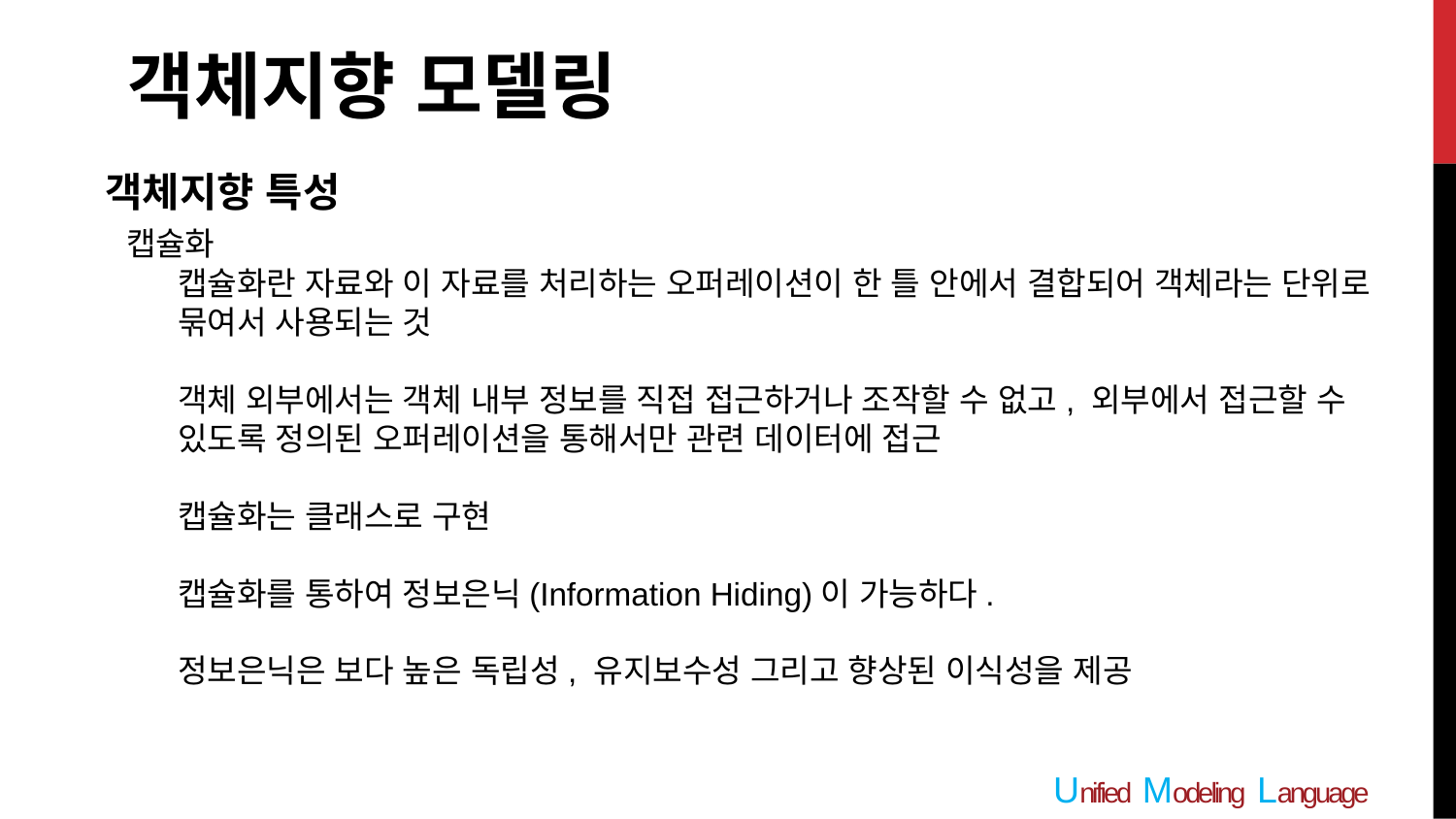

객체지향 모델링
객체지향 특성
 캡슐화
캡슐화란 자료와 이 자료를 처리하는 오퍼레이션이 한 틀 안에서 결합되어 객체라는 단위로 묶여서 사용되는 것

객체 외부에서는 객체 내부 정보를 직접 접근하거나 조작할 수 없고, 외부에서 접근할 수 있도록 정의된 오퍼레이션을 통해서만 관련 데이터에 접근

캡슐화는 클래스로 구현

캡슐화를 통하여 정보은닉(Information Hiding)이 가능하다.

정보은닉은 보다 높은 독립성, 유지보수성 그리고 향상된 이식성을 제공